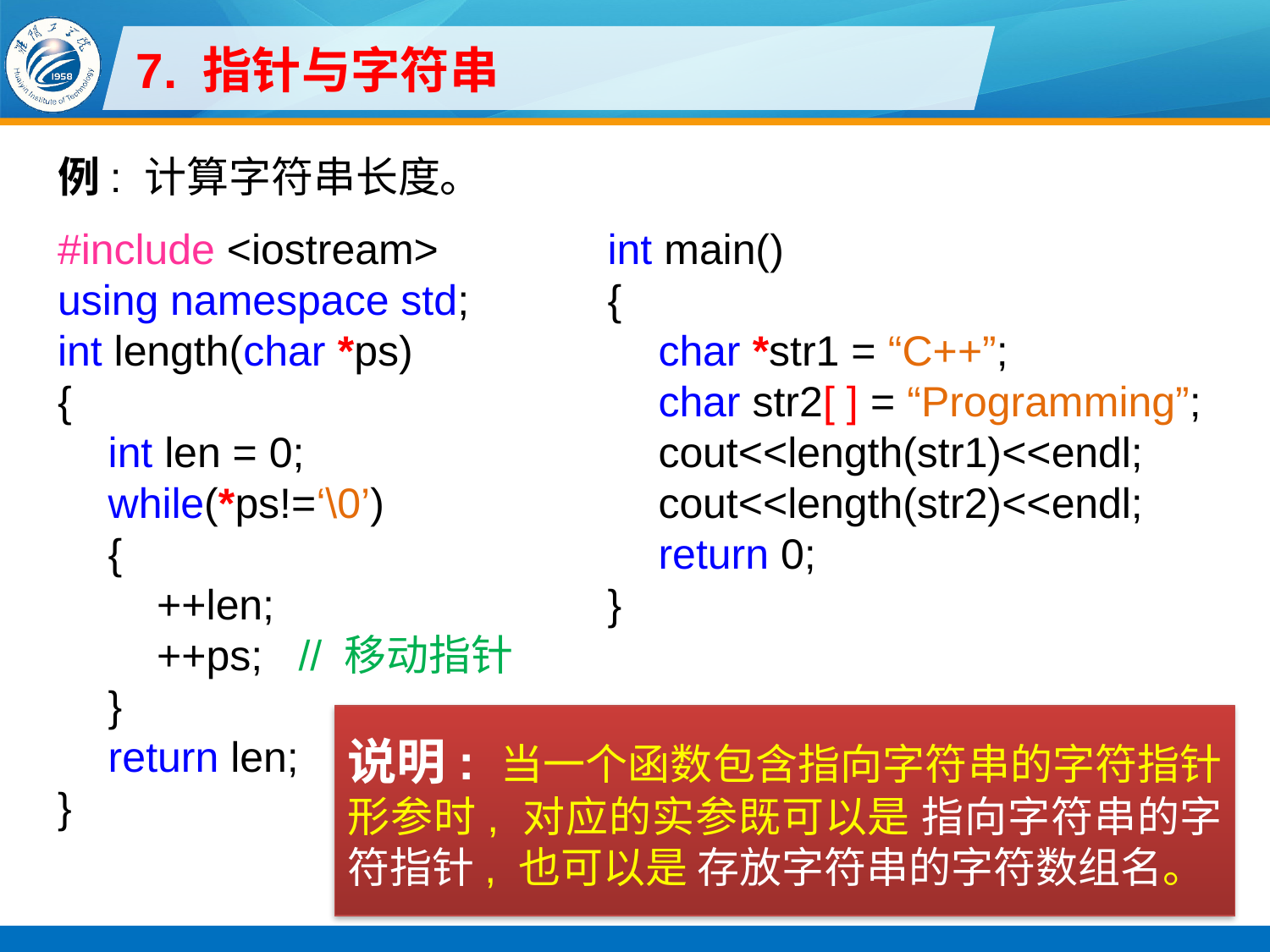

# 7. 指针与字符串
例: 计算字符串长度。
#include <iostream>
using namespace std;
int length(char *ps)
{
int len = 0;
while(*ps!=‘\0’)
{
++len;
++ps;   // 移动指针
}
return len;
}
int main()
{
char *str1 = “C++”;
char str2[ ] = “Programming”;
cout<<length(str1)<<endl;
cout<<length(str2)<<endl;
return 0;
}
说明: 当一个函数包含指向字符串的字符指针形参时, 对应的实参既可以是 指向字符串的字符指针, 也可以是 存放字符串的字符数组名。